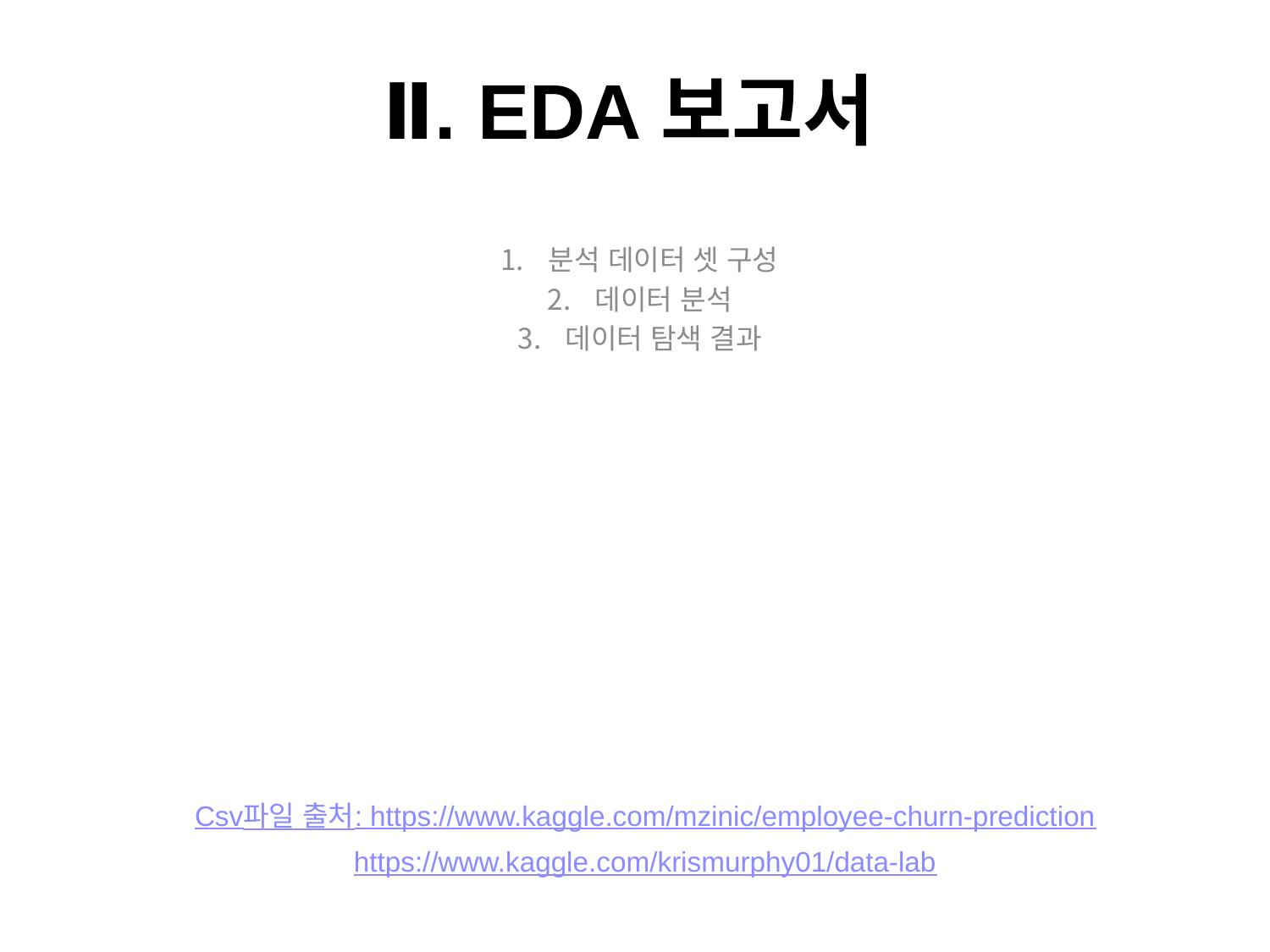

# Ⅱ. EDA보고서
분석 데이터 셋 구성
데이터 분석
데이터 탐색 결과
Csv파일 출처: https://www.kaggle.com/mzinic/employee-churn-prediction
https://www.kaggle.com/krismurphy01/data-lab